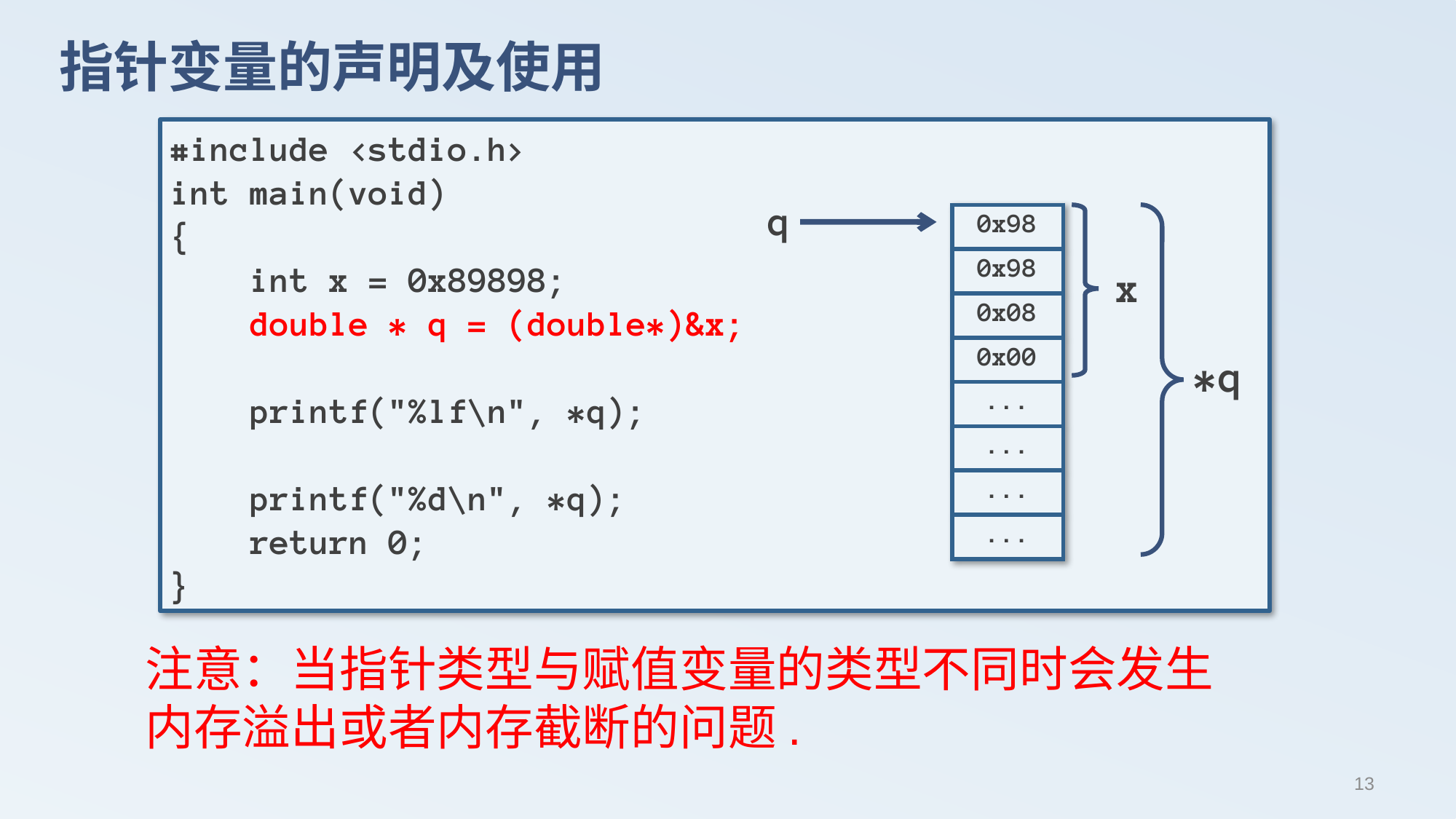

# 指针变量的声明及使用
#include <stdio.h>
int main(void)
{
    int x = 0x89898;
    double * q = (double*)&x;

    printf("%lf\n", *q);

    printf("%d\n", *q);
    return 0;
}
q
| 0x98 |
| --- |
| 0x98 |
| 0x08 |
| 0x00 |
| ... |
| ... |
| ... |
| ... |

x
*q
注意：当指针类型与赋值变量的类型不同时会发生内存溢出或者内存截断的问题.